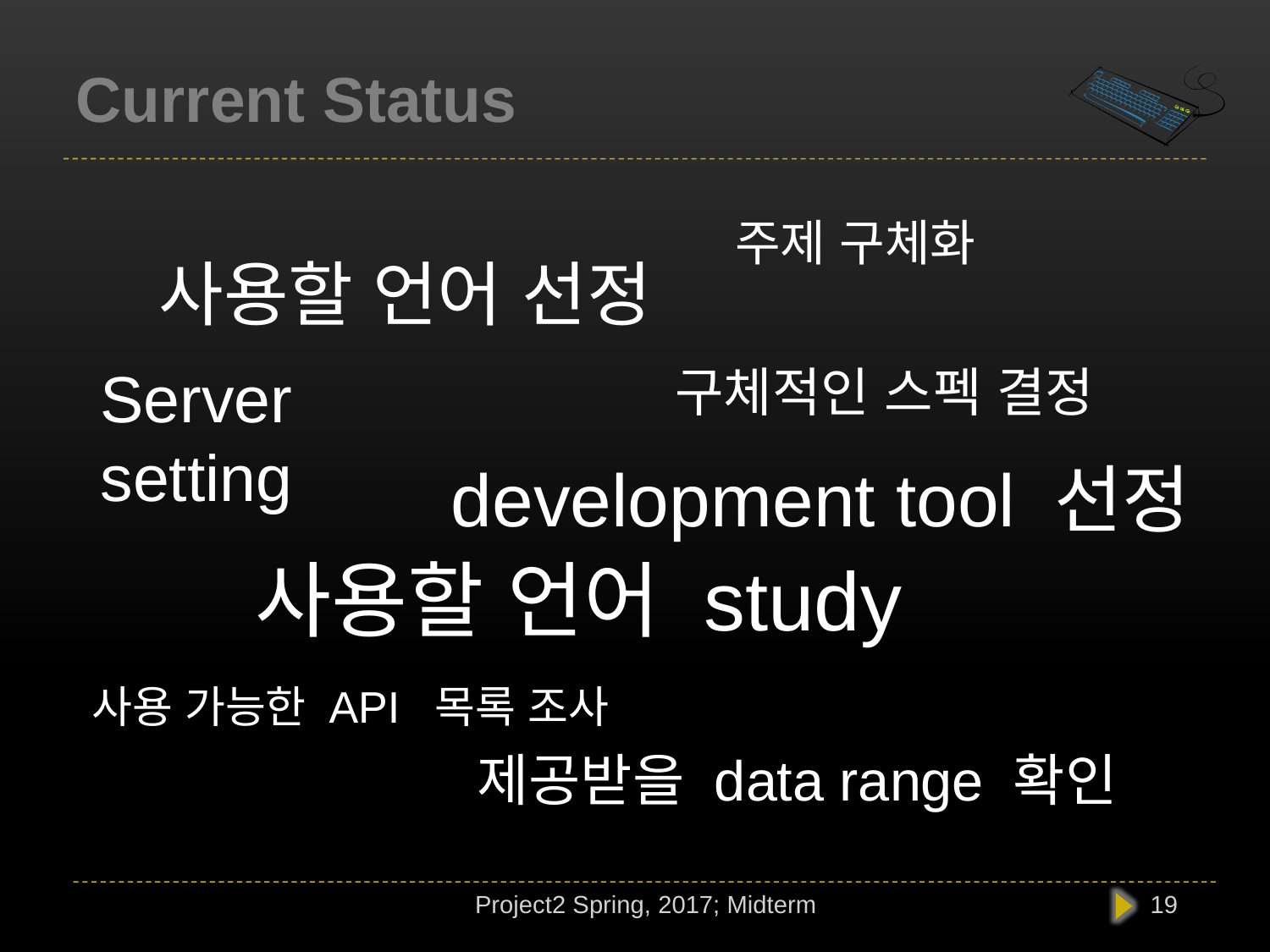

# Current Status
주제 구체화
사용할 언어 선정
Server setting
사용할 언어 study
사용 가능한 API  목록 조사
제공받을 data range 확인
구체적인 스펙 결정
 development tool 선정
Project2 Spring, 2017; Midterm
19